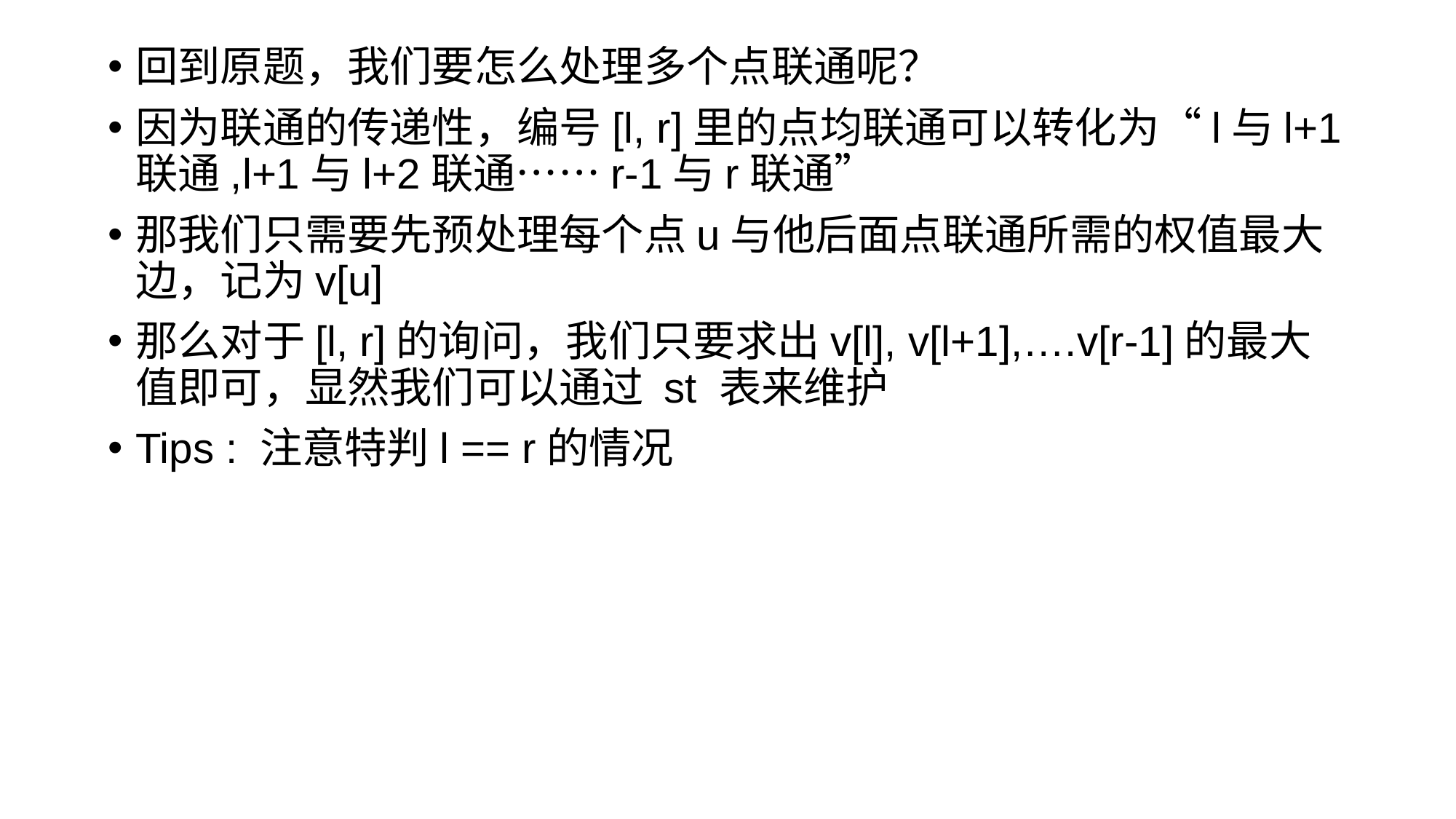

回到原题，我们要怎么处理多个点联通呢？
因为联通的传递性，编号[l, r]里的点均联通可以转化为“l与l+1联通,l+1与l+2联通……r-1与r联通”
那我们只需要先预处理每个点u与他后面点联通所需的权值最大边，记为v[u]
那么对于[l, r]的询问，我们只要求出v[l], v[l+1],….v[r-1]的最大值即可，显然我们可以通过 st 表来维护
Tips : 注意特判l == r的情况